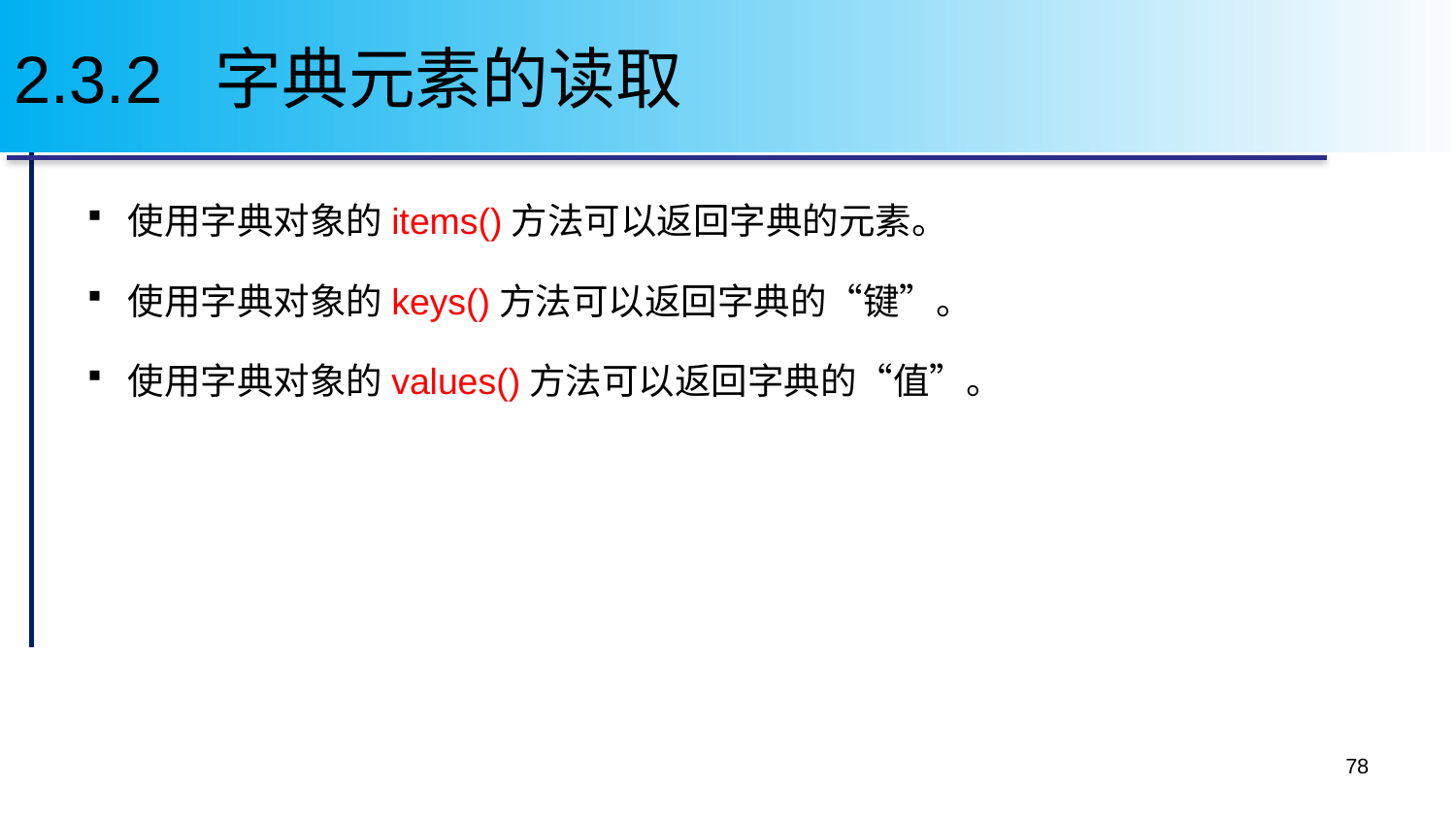

# 2.3.2  字典元素的读取
使用字典对象的items()方法可以返回字典的元素。
使用字典对象的keys()方法可以返回字典的“键”。
使用字典对象的values()方法可以返回字典的“值”。
78